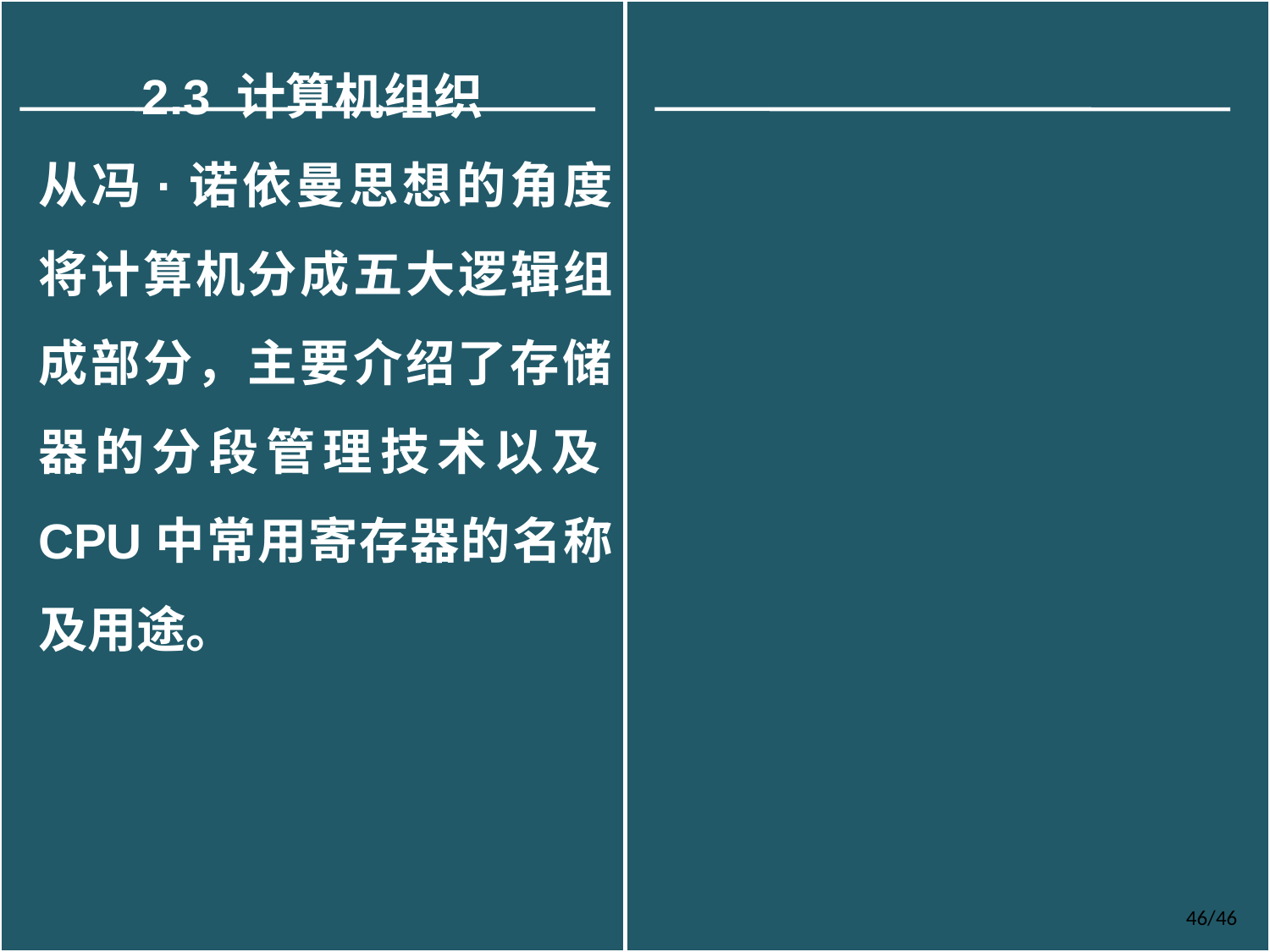

2.3 计算机组织
从冯·诺依曼思想的角度将计算机分成五大逻辑组成部分，主要介绍了存储器的分段管理技术以及CPU中常用寄存器的名称及用途。

46/46